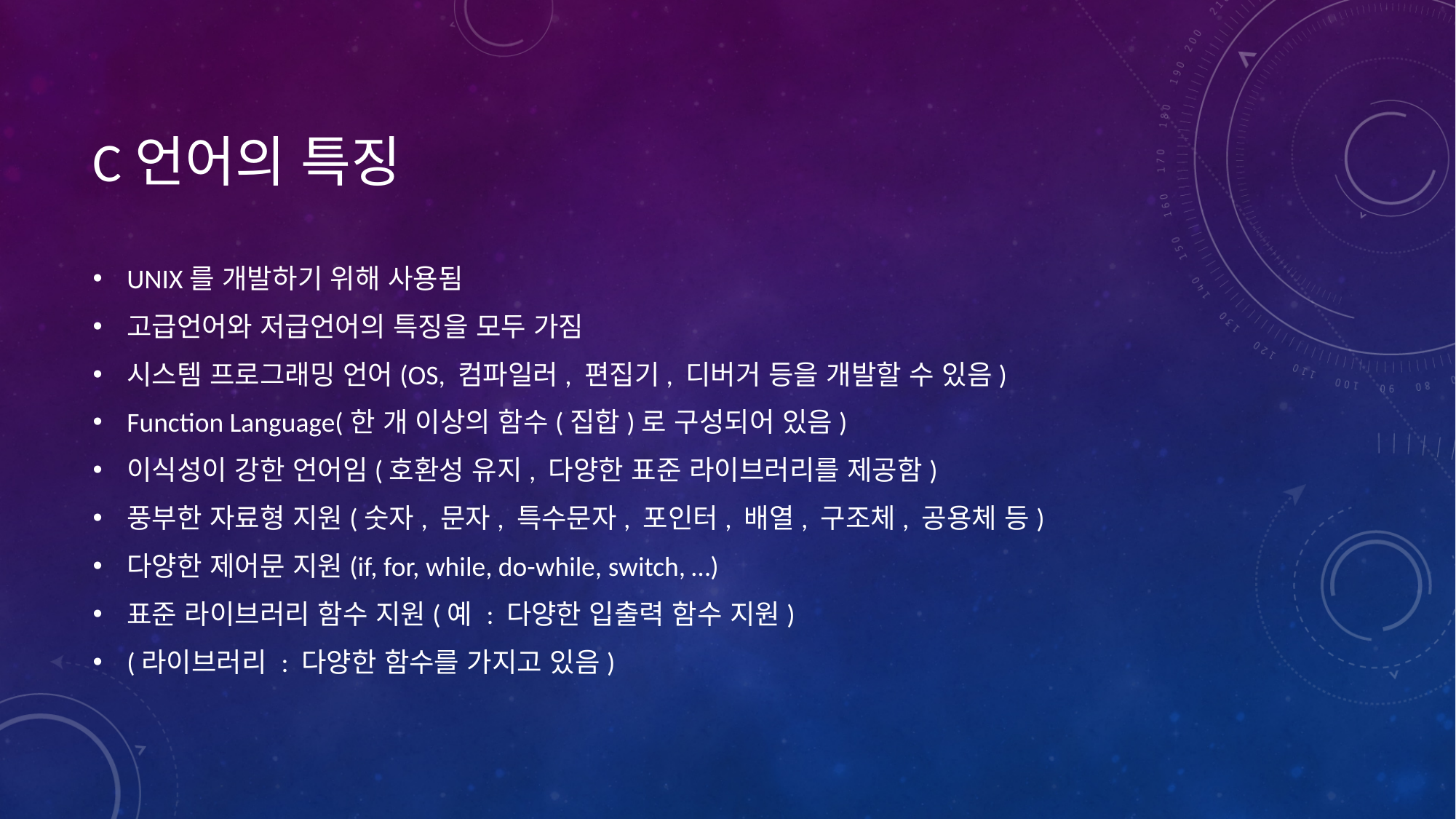

# C언어의 특징
UNIX를 개발하기 위해 사용됨
고급언어와 저급언어의 특징을 모두 가짐
시스템 프로그래밍 언어(OS, 컴파일러, 편집기, 디버거 등을 개발할 수 있음)
Function Language(한 개 이상의 함수(집합)로 구성되어 있음)
이식성이 강한 언어임(호환성 유지, 다양한 표준 라이브러리를 제공함)
풍부한 자료형 지원(숫자, 문자, 특수문자, 포인터, 배열, 구조체, 공용체 등)
다양한 제어문 지원(if, for, while, do-while, switch, …)
표준 라이브러리 함수 지원(예 : 다양한 입출력 함수 지원)
(라이브러리 : 다양한 함수를 가지고 있음)